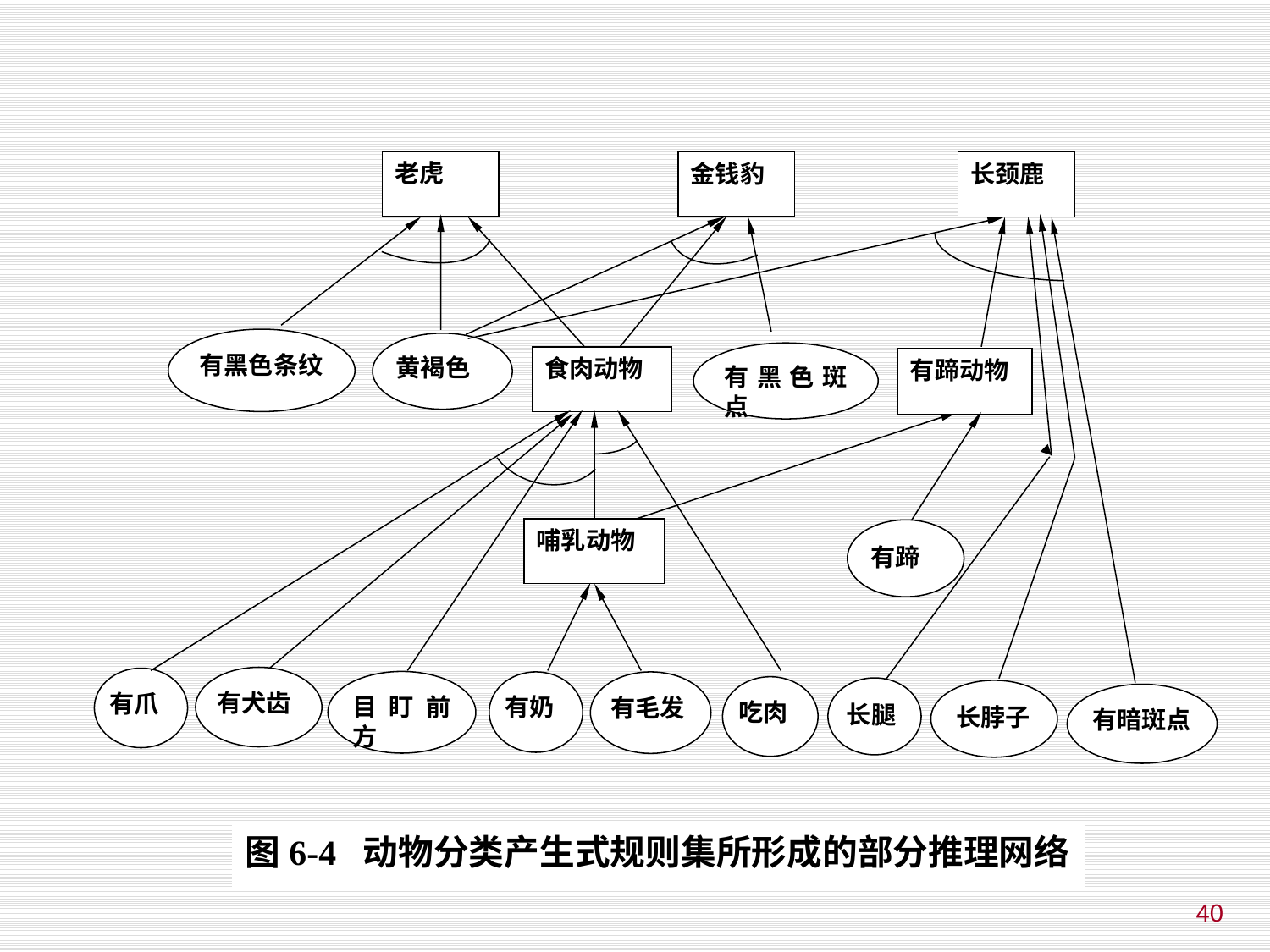

老虎
金钱豹
长颈鹿

有黑色条纹

黄褐色

有黑色斑点
食肉动物
有蹄动物

哺乳动物

有蹄

有犬齿

有爪

目盯前方

有奶

有毛发

吃肉

长腿

长脖子

有暗斑点
图6-4  动物分类产生式规则集所形成的部分推理网络
40